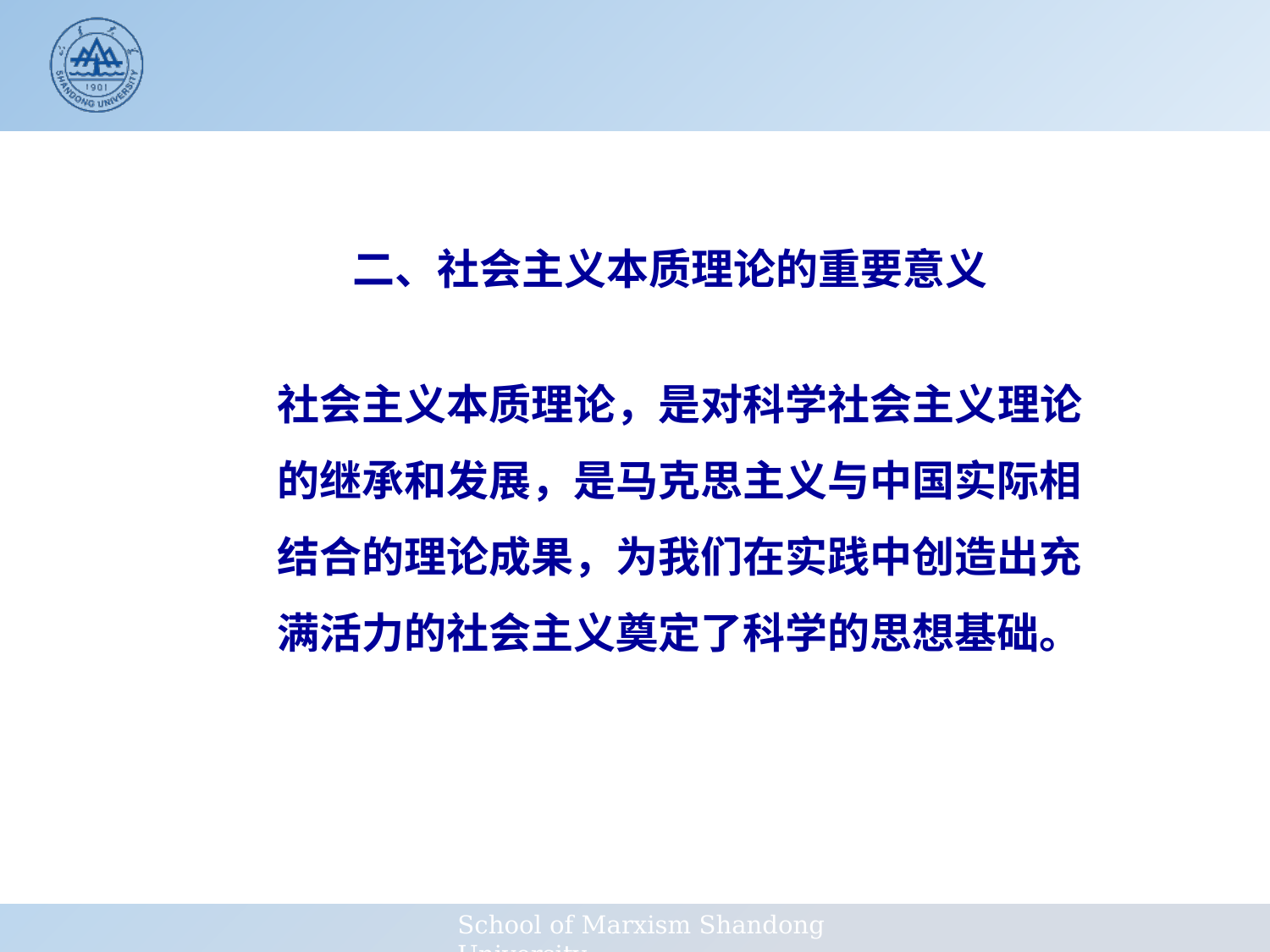

二、社会主义本质理论的重要意义
社会主义本质理论，是对科学社会主义理论的继承和发展，是马克思主义与中国实际相结合的理论成果，为我们在实践中创造出充满活力的社会主义奠定了科学的思想基础。